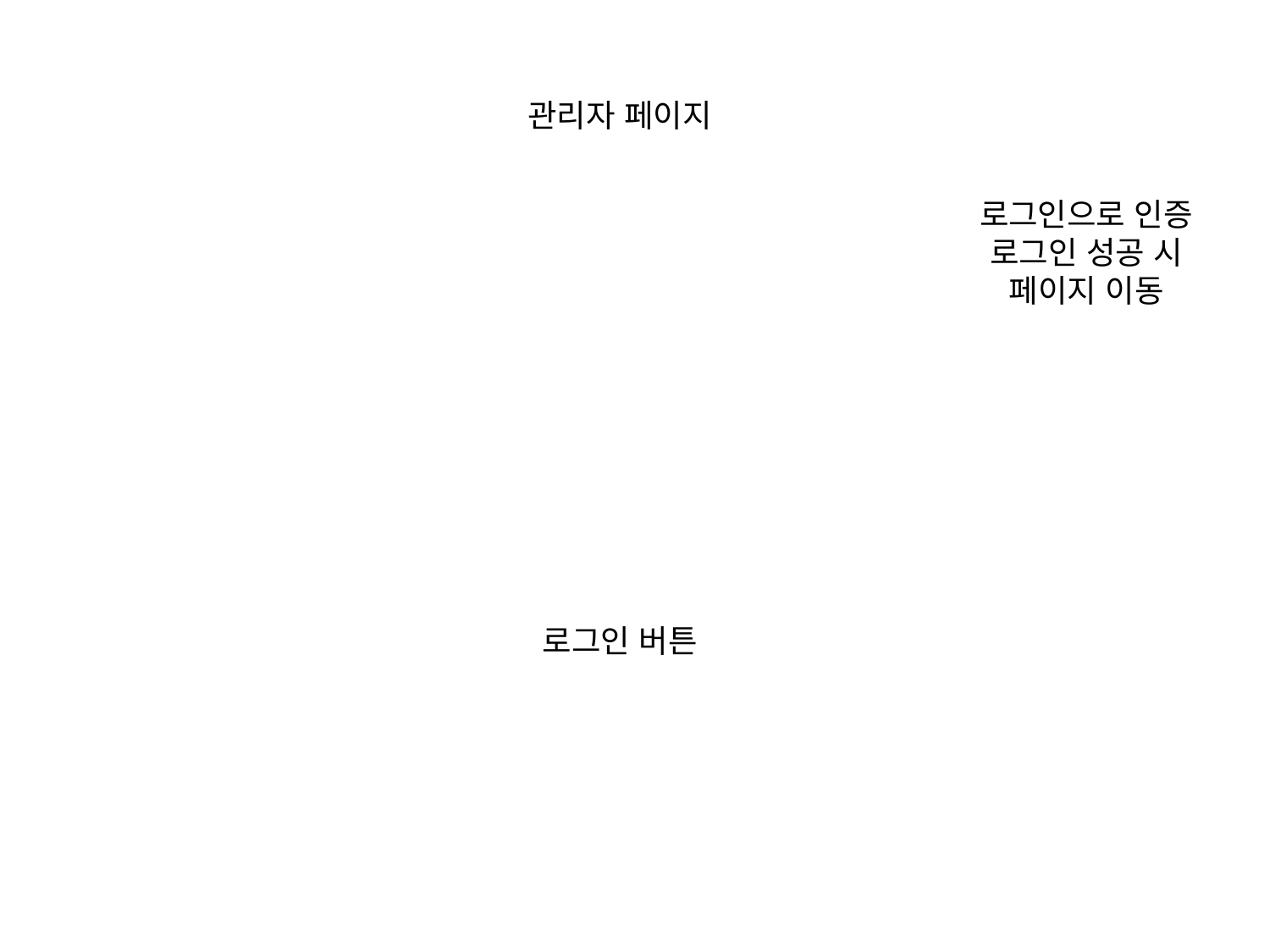

관리자 페이지
로그인으로 인증
로그인 성공 시 페이지 이동
로그인 버튼